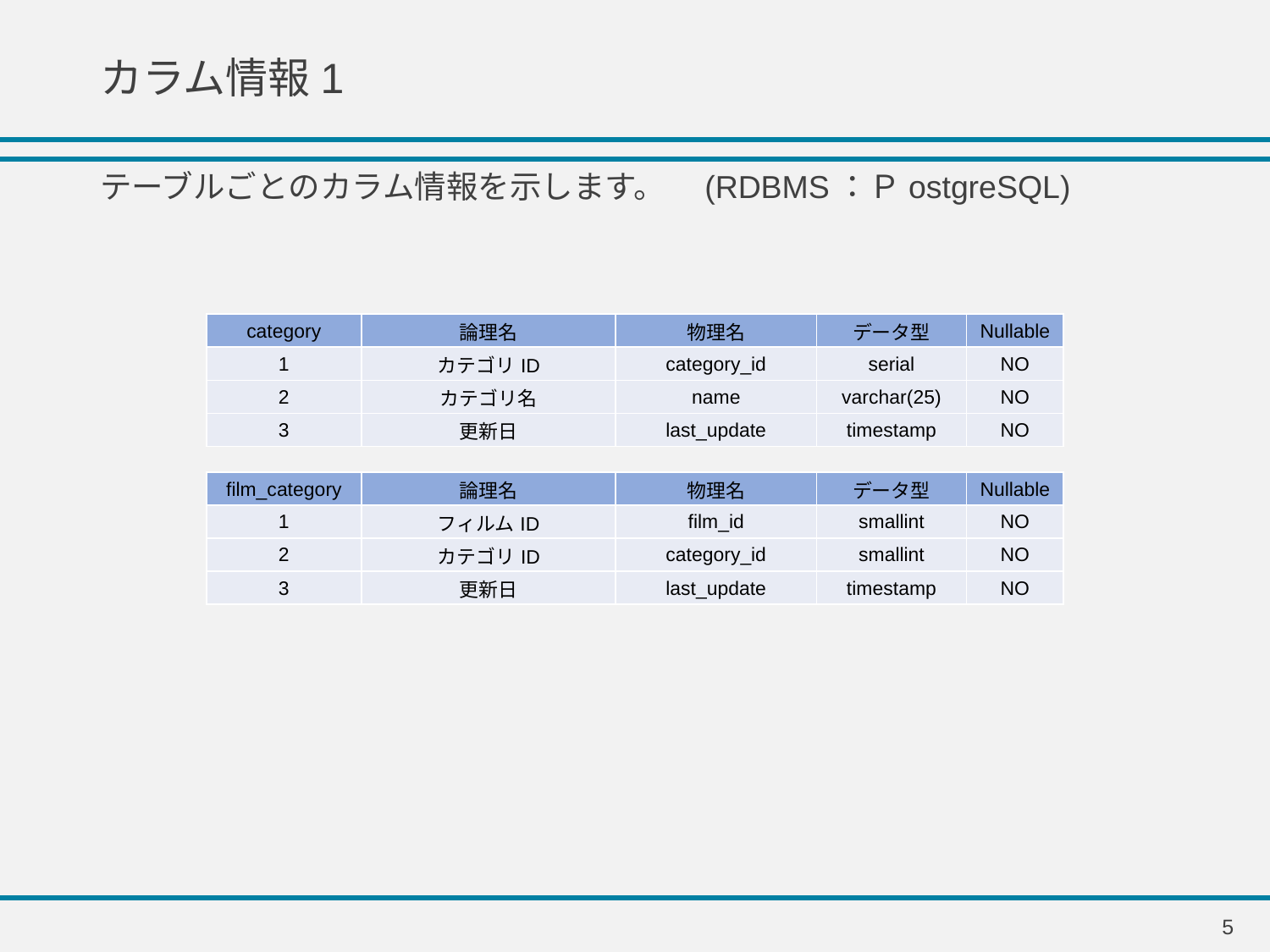

# カラム情報1
テーブルごとのカラム情報を示します。　(RDBMS：ＰostgreSQL)
| category | 論理名 | 物理名 | データ型 | Nullable |
| --- | --- | --- | --- | --- |
| 1 | カテゴリID | category\_id | serial | NO |
| 2 | カテゴリ名 | name | varchar(25) | NO |
| 3 | 更新日 | last\_update | timestamp | NO |
| film\_category | 論理名 | 物理名 | データ型 | Nullable |
| --- | --- | --- | --- | --- |
| 1 | フィルムID | film\_id | smallint | NO |
| 2 | カテゴリID | category\_id | smallint | NO |
| 3 | 更新日 | last\_update | timestamp | NO |
5